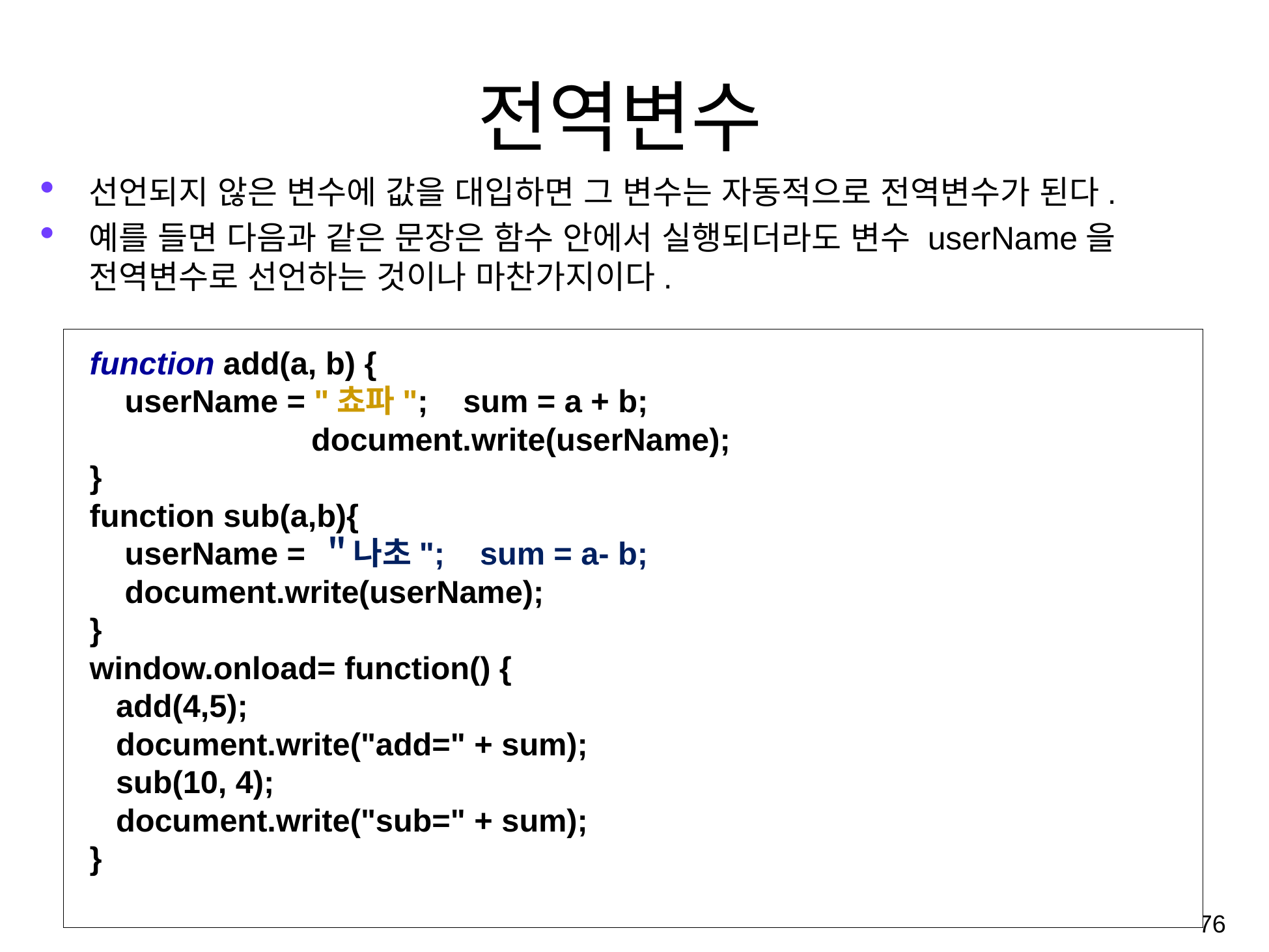

# 전역변수
선언되지 않은 변수에 값을 대입하면 그 변수는 자동적으로 전역변수가 된다.
예를 들면 다음과 같은 문장은 함수 안에서 실행되더라도 변수 userName을 전역변수로 선언하는 것이나 마찬가지이다.

function add(a, b) {
    userName = "쵸파";    sum = a + b;
		   document.write(userName);
}
function sub(a,b){
    userName = ＂나초";    sum = a- b;
    document.write(userName);
}
window.onload= function() {
   add(4,5);
   document.write("add=" + sum);
   sub(10, 4);
   document.write("sub=" + sum);
}

76